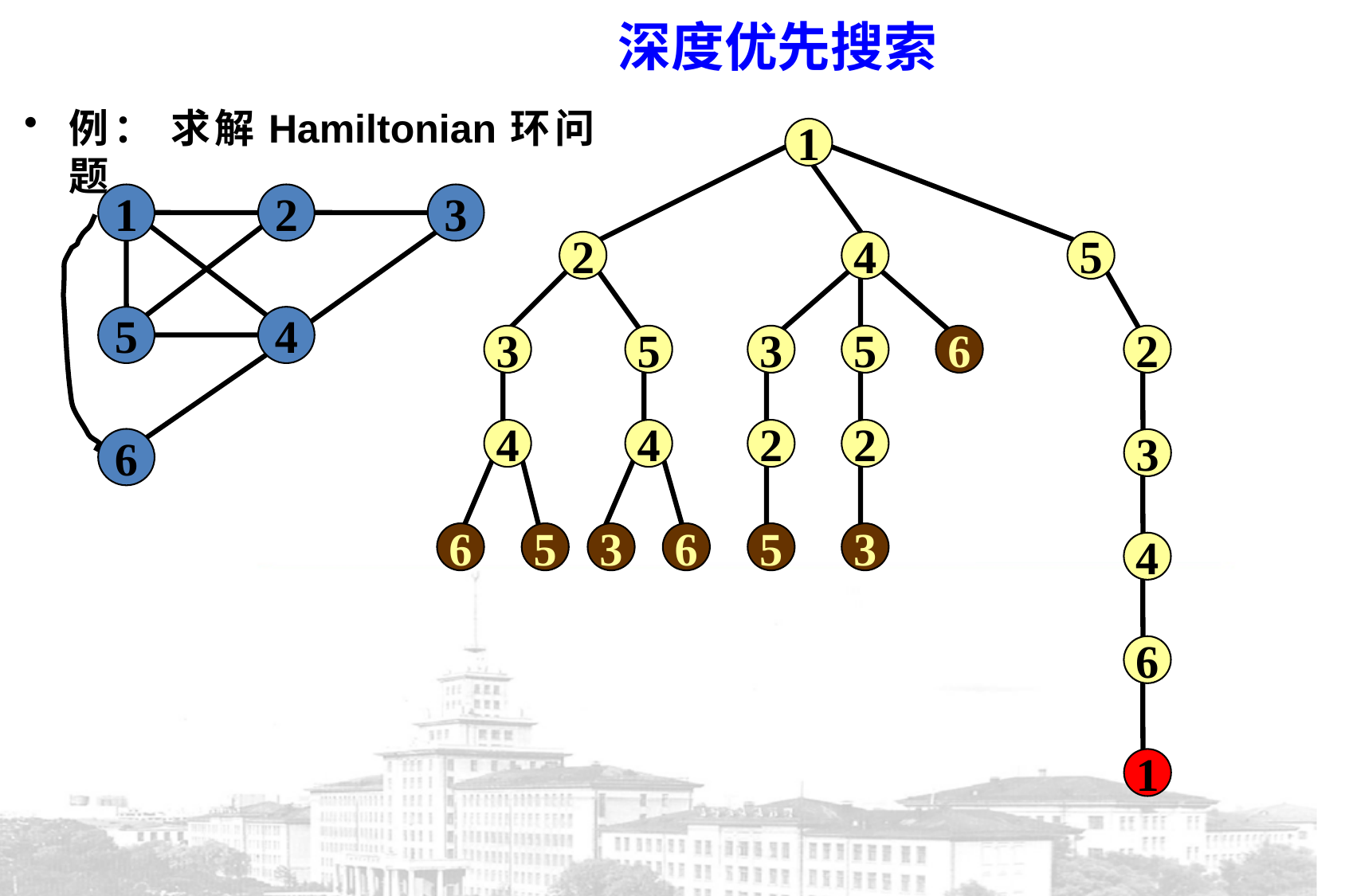

深度优先搜索
例： 求解Hamiltonian环问题
1

1
2
3

5
4

6
2
4
5

3
5
3
5
6
2

4
4
2
2
3

6
5
3
6
5
3
4

6

1